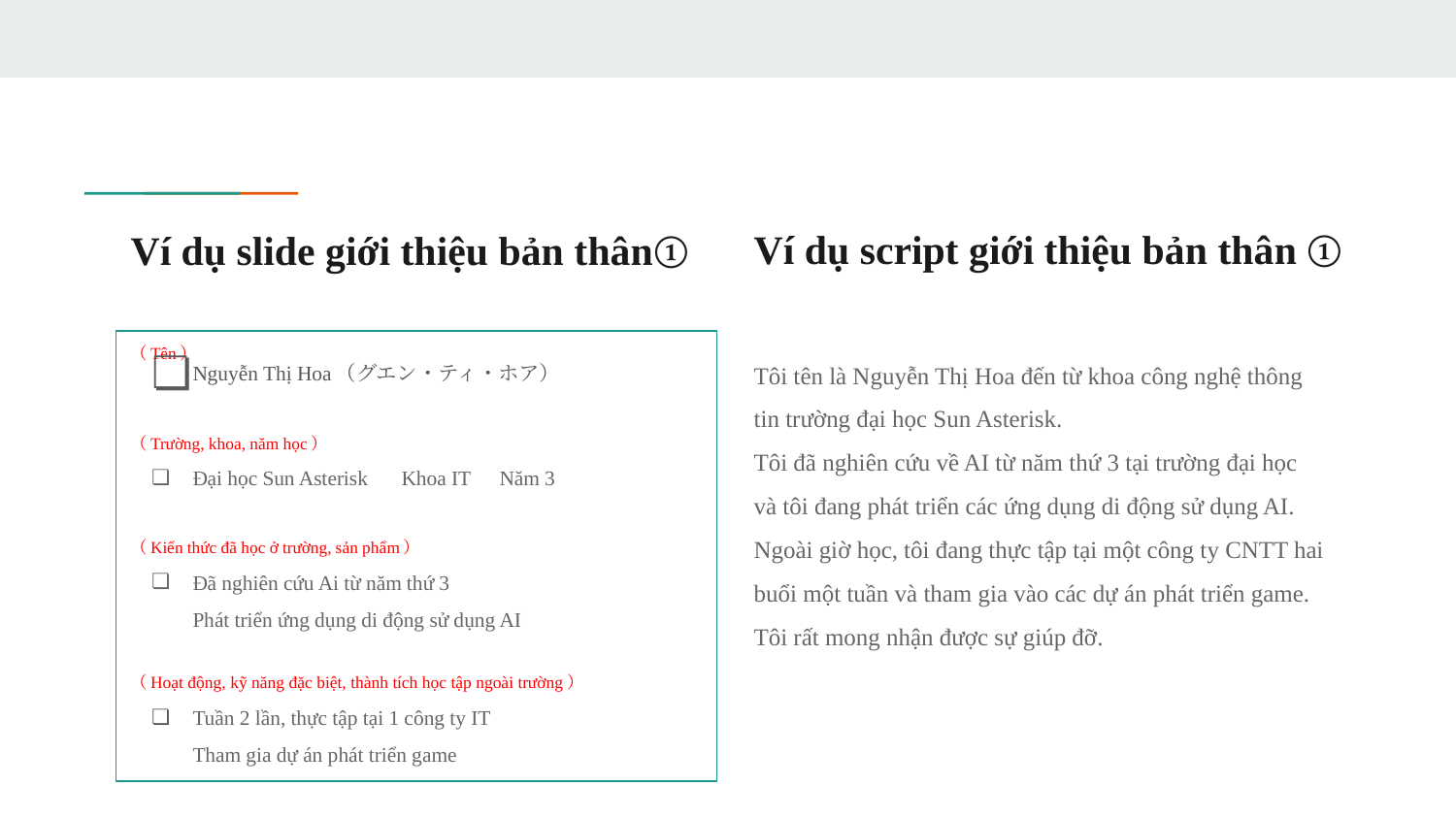

# Ví dụ slide giới thiệu bản thân①
Ví dụ script giới thiệu bản thân ①
（Tên）
Nguyễn Thị Hoa（グエン・ティ・ホア）

（Trường, khoa, năm học）
Đại học Sun Asterisk　 Khoa IT　Năm 3

（Kiến thức đã học ở trường, sản phẩm）
Đã nghiên cứu Ai từ năm thứ 3
Phát triển ứng dụng di động sử dụng AI

（Hoạt động, kỹ năng đặc biệt, thành tích học tập ngoài trường）
Tuần 2 lần, thực tập tại 1 công ty IT
Tham gia dự án phát triển game
Tôi tên là Nguyễn Thị Hoa đến từ khoa công nghệ thông tin trường đại học Sun Asterisk.
Tôi đã nghiên cứu về AI từ năm thứ 3 tại trường đại học và tôi đang phát triển các ứng dụng di động sử dụng AI.
Ngoài giờ học, tôi đang thực tập tại một công ty CNTT hai buổi một tuần và tham gia vào các dự án phát triển game.
Tôi rất mong nhận được sự giúp đỡ.